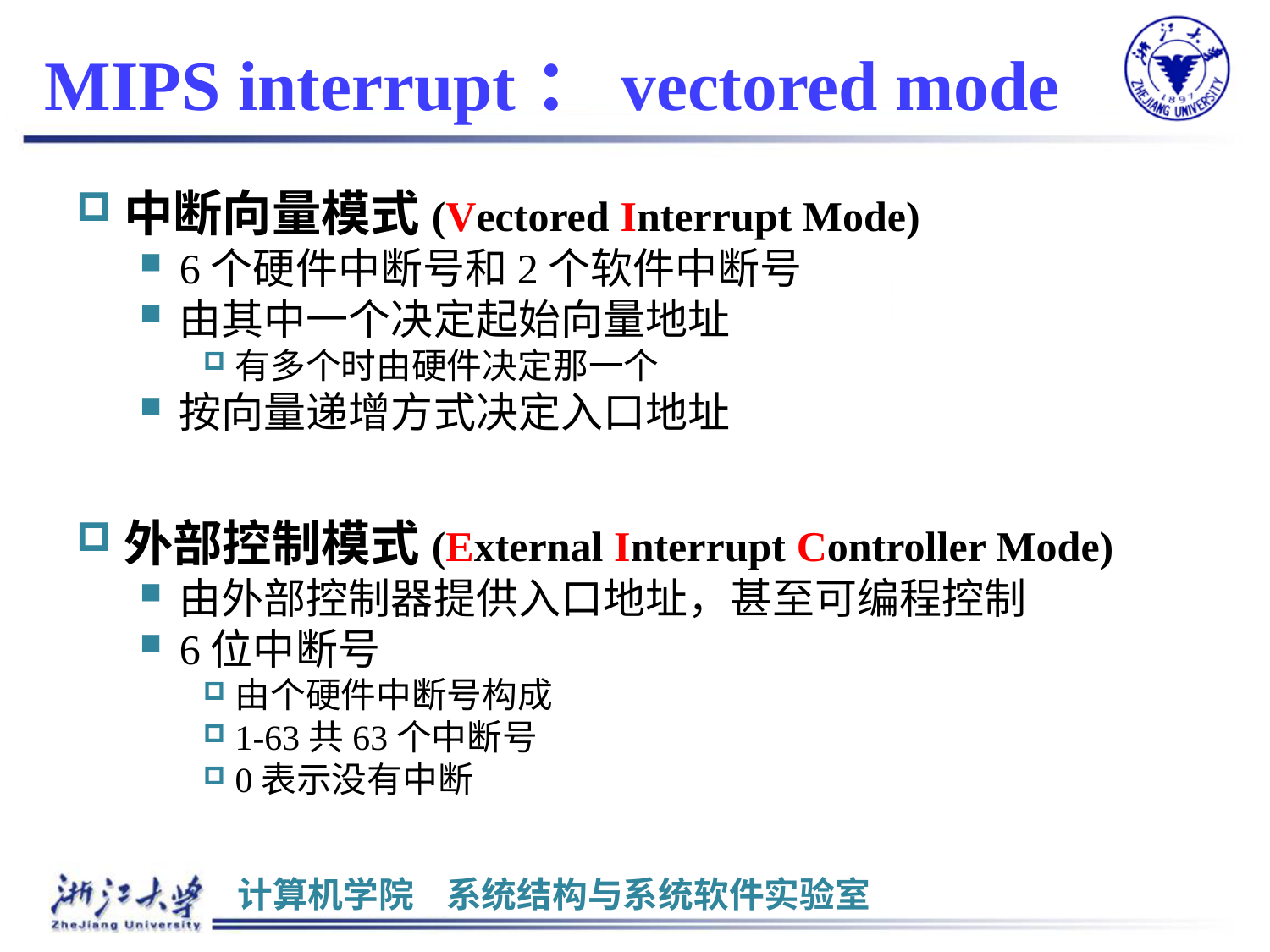

# MIPS interrupt：vectored mode
中断向量模式(Vectored Interrupt Mode)
6个硬件中断号和2个软件中断号
由其中一个决定起始向量地址
有多个时由硬件决定那一个
按向量递增方式决定入口地址

外部控制模式(External Interrupt Controller Mode)
由外部控制器提供入口地址，甚至可编程控制
6位中断号
由个硬件中断号构成
1-63共63个中断号
0表示没有中断